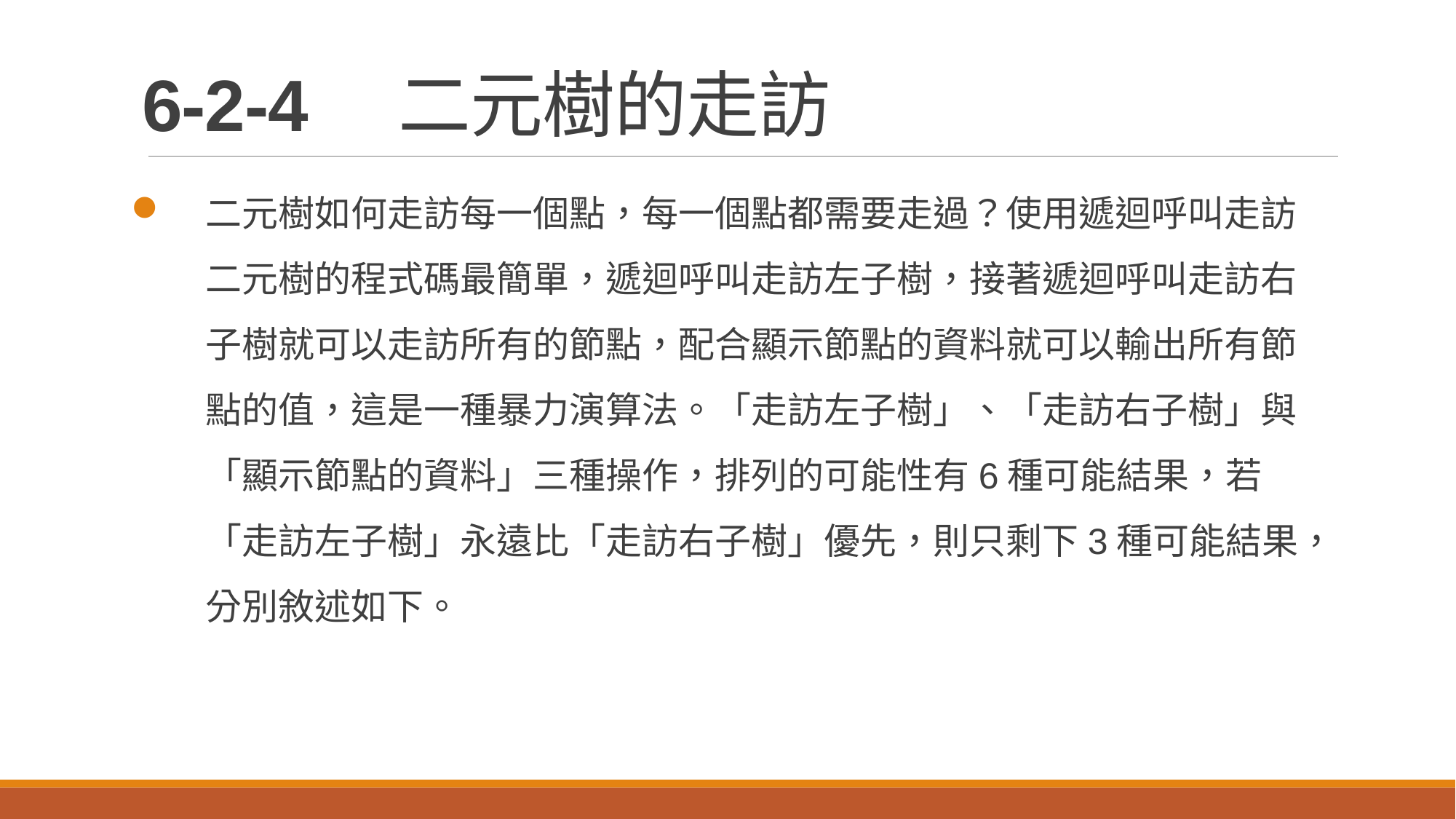

# 6-2-4　二元樹的走訪
二元樹如何走訪每一個點，每一個點都需要走過？使用遞迴呼叫走訪二元樹的程式碼最簡單，遞迴呼叫走訪左子樹，接著遞迴呼叫走訪右子樹就可以走訪所有的節點，配合顯示節點的資料就可以輸出所有節點的值，這是一種暴力演算法。「走訪左子樹」、「走訪右子樹」與「顯示節點的資料」三種操作，排列的可能性有6種可能結果，若「走訪左子樹」永遠比「走訪右子樹」優先，則只剩下3種可能結果，分別敘述如下。